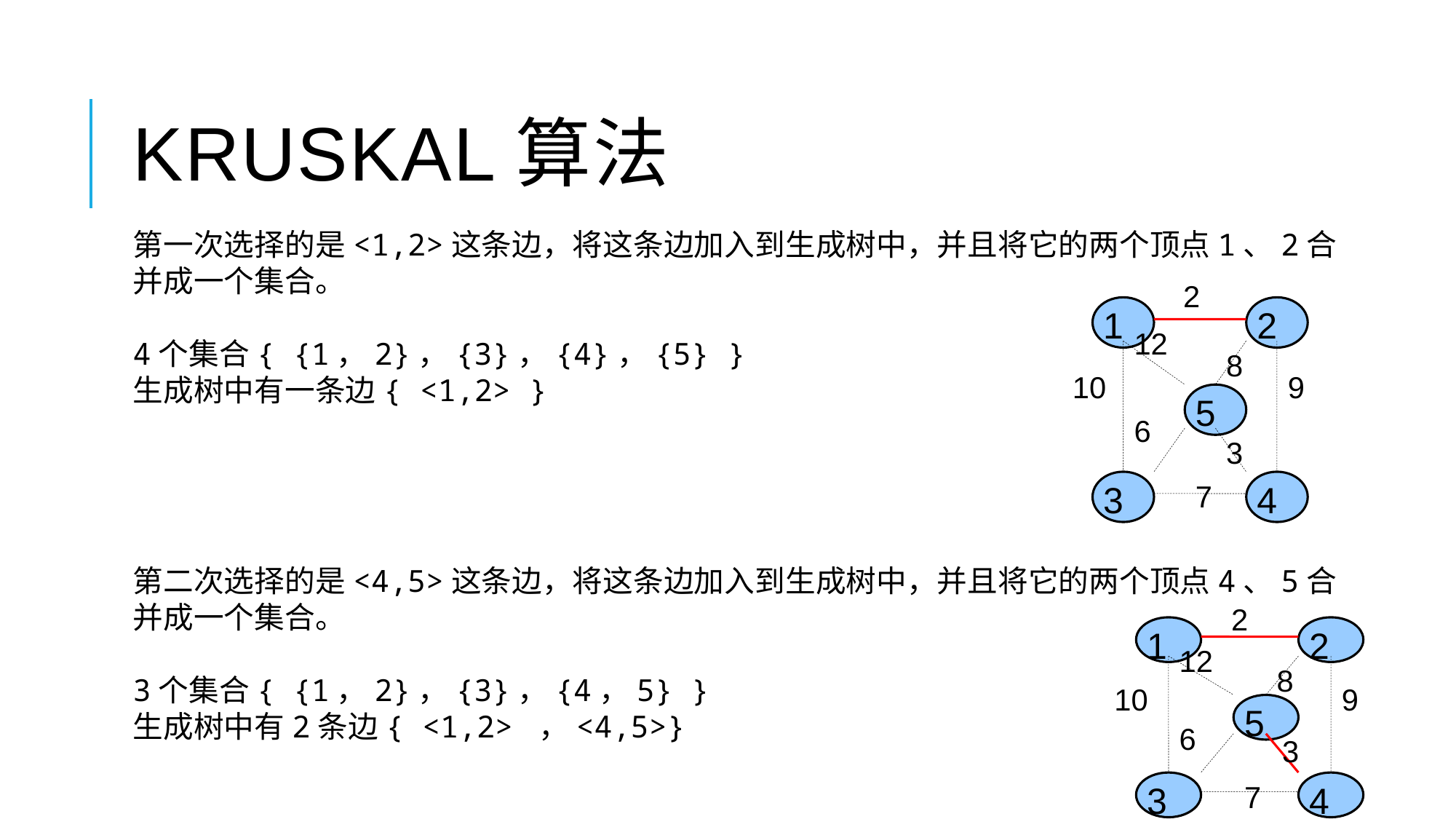

Kruskal算法

第一次选择的是<1,2>这条边，将这条边加入到生成树中，并且将它的两个顶点1、2合并成一个集合。

4个集合{ {1，2}，{3}，{4}，{5} }
生成树中有一条边{ <1,2> }

2

1

2

12

8

10

9

5

6

3

3

7

4

第二次选择的是<4,5>这条边，将这条边加入到生成树中，并且将它的两个顶点4、5合并成一个集合。

3个集合{ {1，2}，{3}，{4，5} }
生成树中有2条边{ <1,2> ，<4,5>}
2

1

2

12

8

10

9

5

6

3

3

7

4